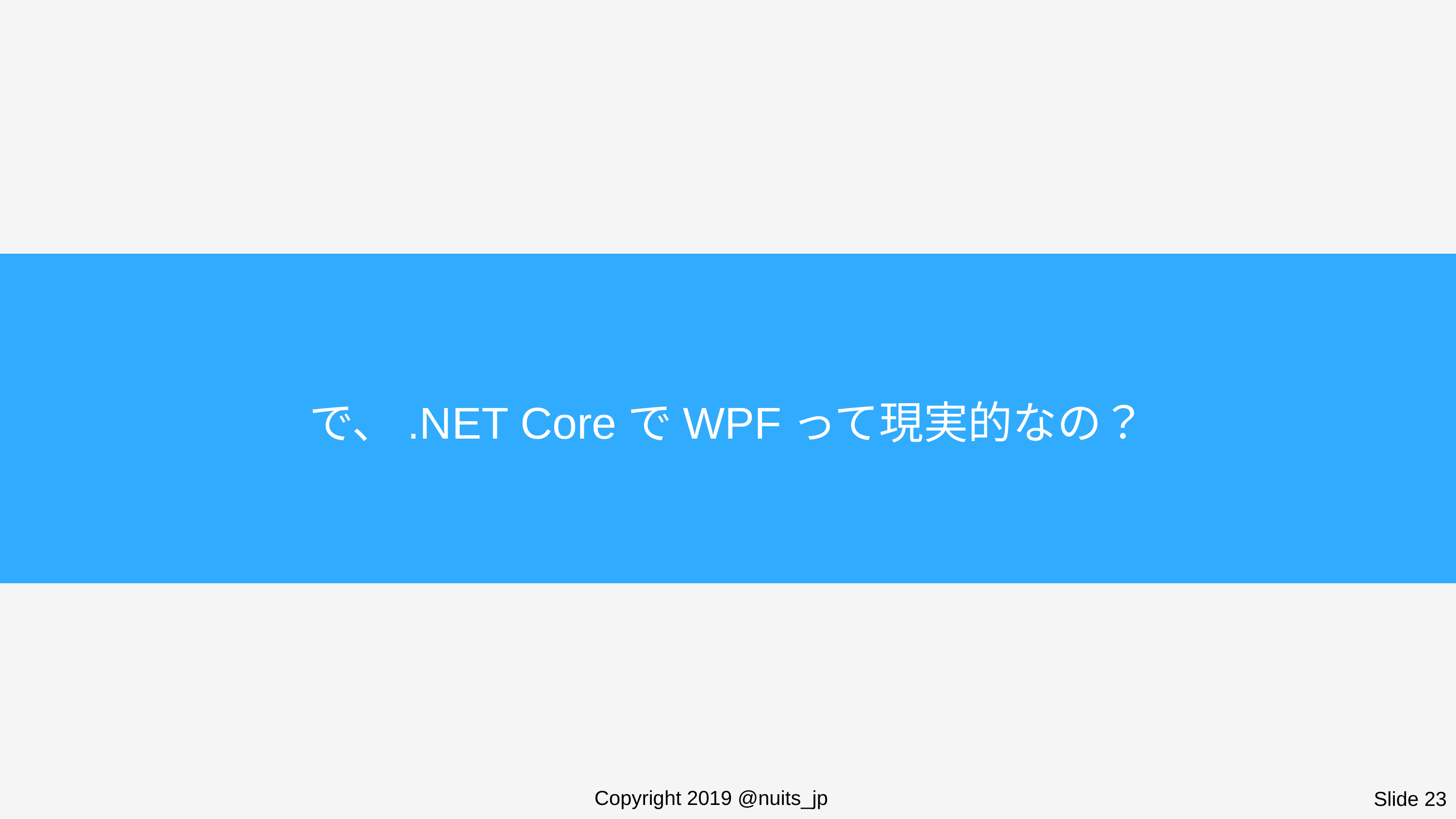

で、.NET CoreでWPFって現実的なの？
Copyright 2019 @nuits_jp
Slide 23